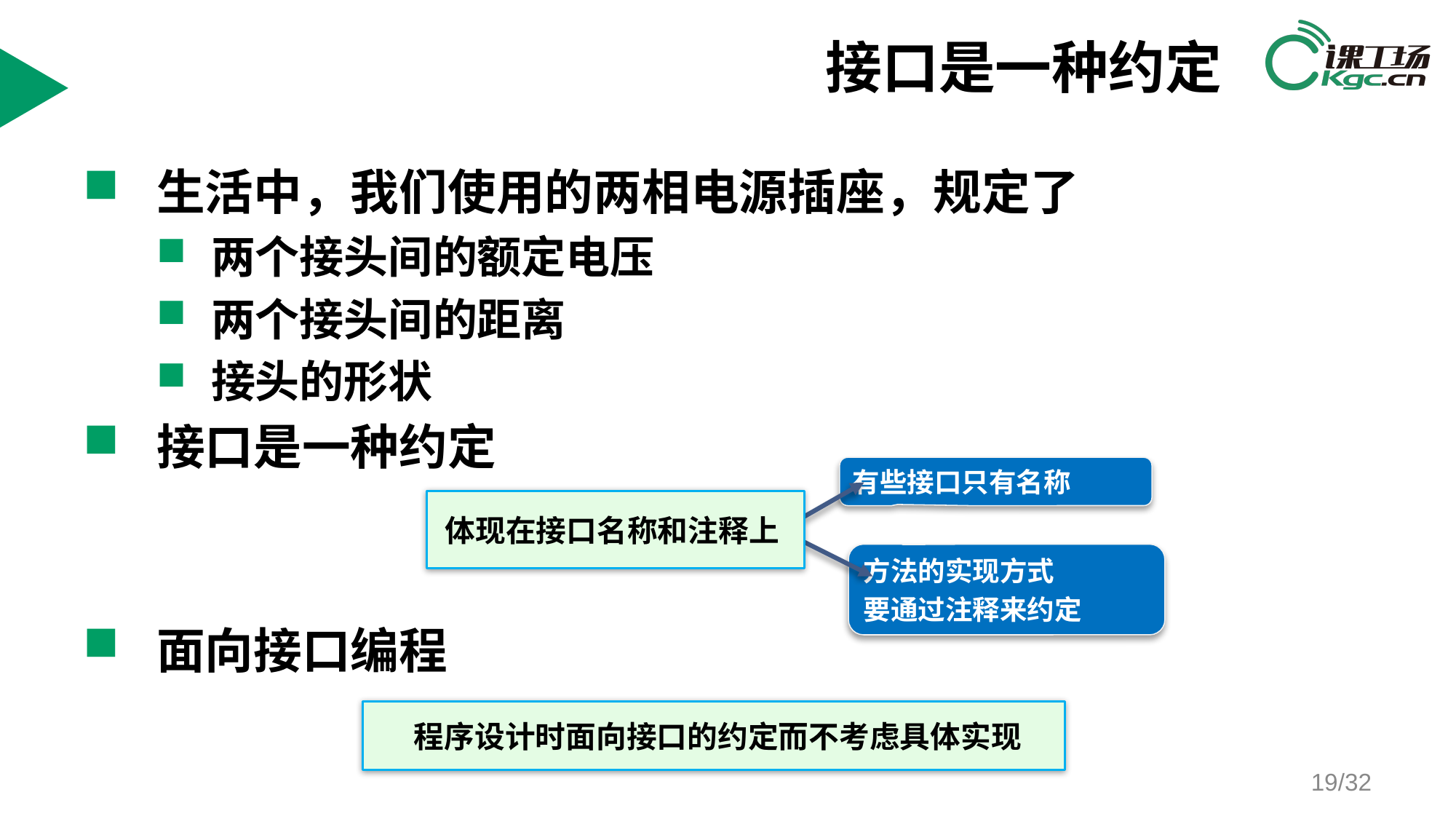

# 接口是一种约定
生活中，我们使用的两相电源插座，规定了
两个接头间的额定电压
两个接头间的距离
接头的形状
接口是一种约定

面向接口编程

有些接口只有名称
体现在接口名称和注释上
方法的实现方式
要通过注释来约定
 程序设计时面向接口的约定而不考虑具体实现
19/32